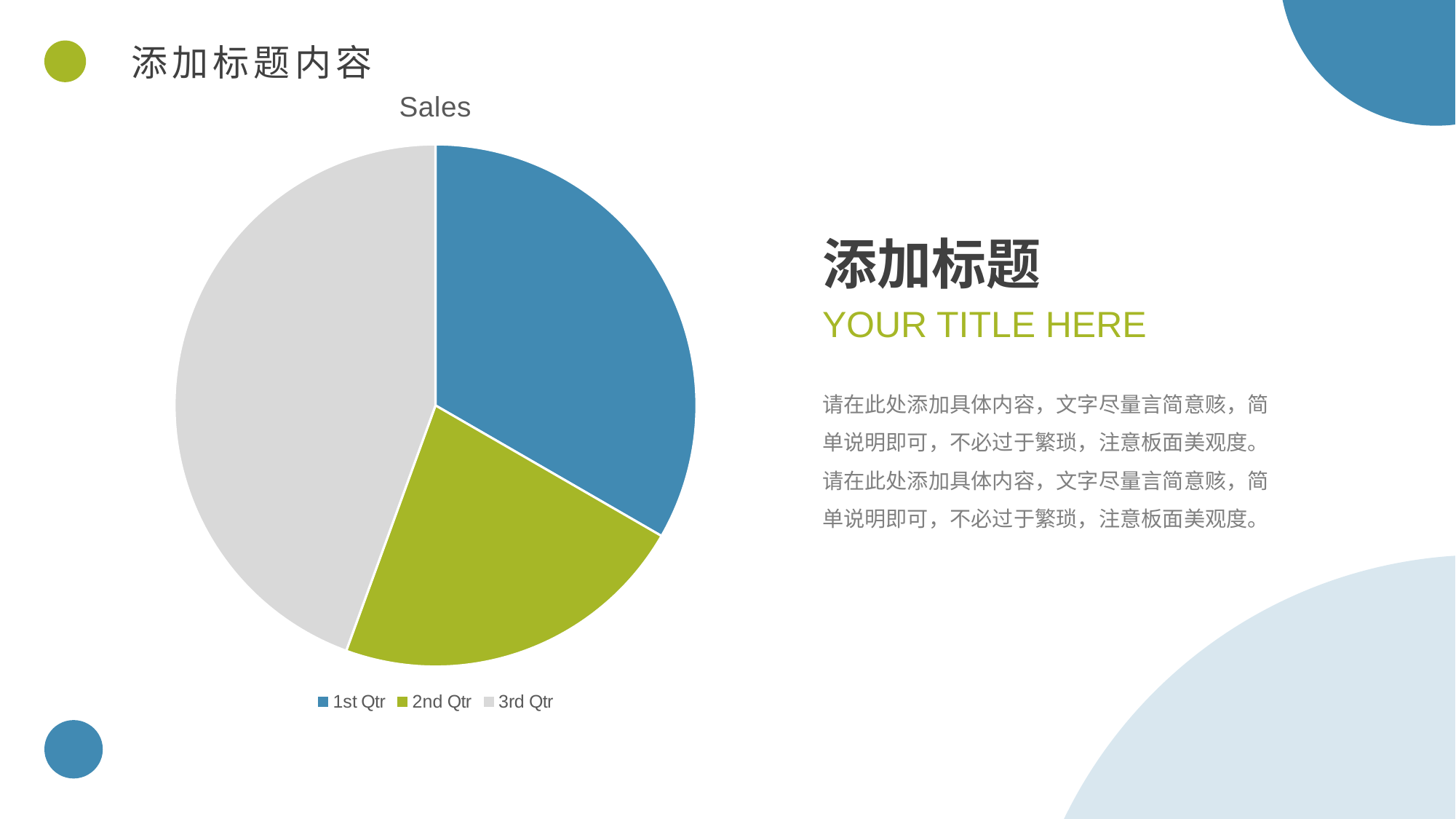

添加标题内容

### Chart:

| Category | Sales |
|---|---|
| 1st Qtr | 3.0 |
| 2nd Qtr | 2.0 |
| 3rd Qtr | 4.0 |
添加标题
YOUR TITLE HERE
请在此处添加具体内容，文字尽量言简意赅，简单说明即可，不必过于繁琐，注意板面美观度。请在此处添加具体内容，文字尽量言简意赅，简单说明即可，不必过于繁琐，注意板面美观度。